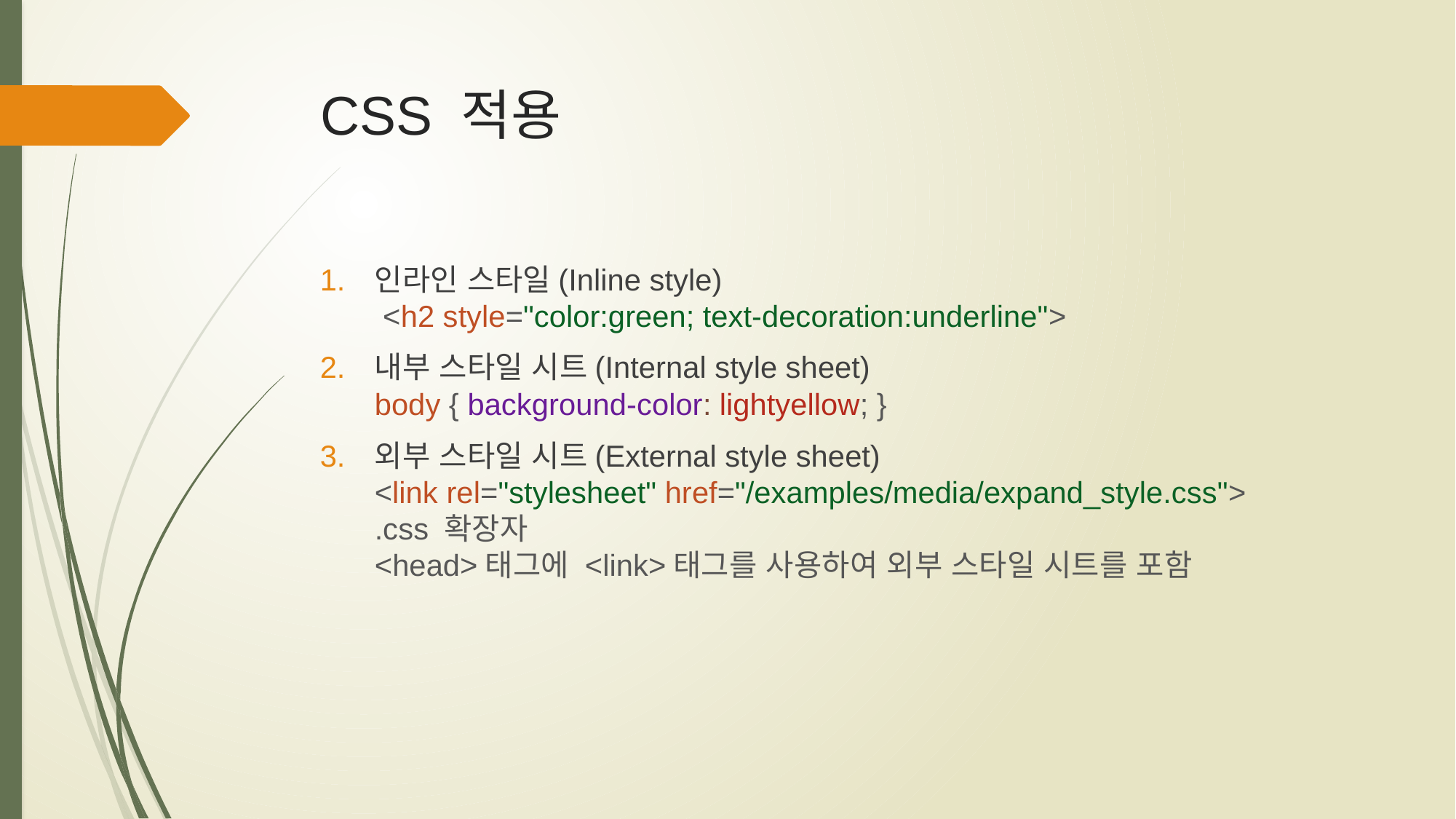

# CSS 적용
인라인 스타일(Inline style)
 <h2 style="color:green; text-decoration:underline">
내부 스타일 시트(Internal style sheet)
body { background-color: lightyellow; }
외부 스타일 시트(External style sheet)
<link rel="stylesheet" href="/examples/media/expand_style.css">
.css 확장자
<head>태그에 <link>태그를 사용하여 외부 스타일 시트를 포함